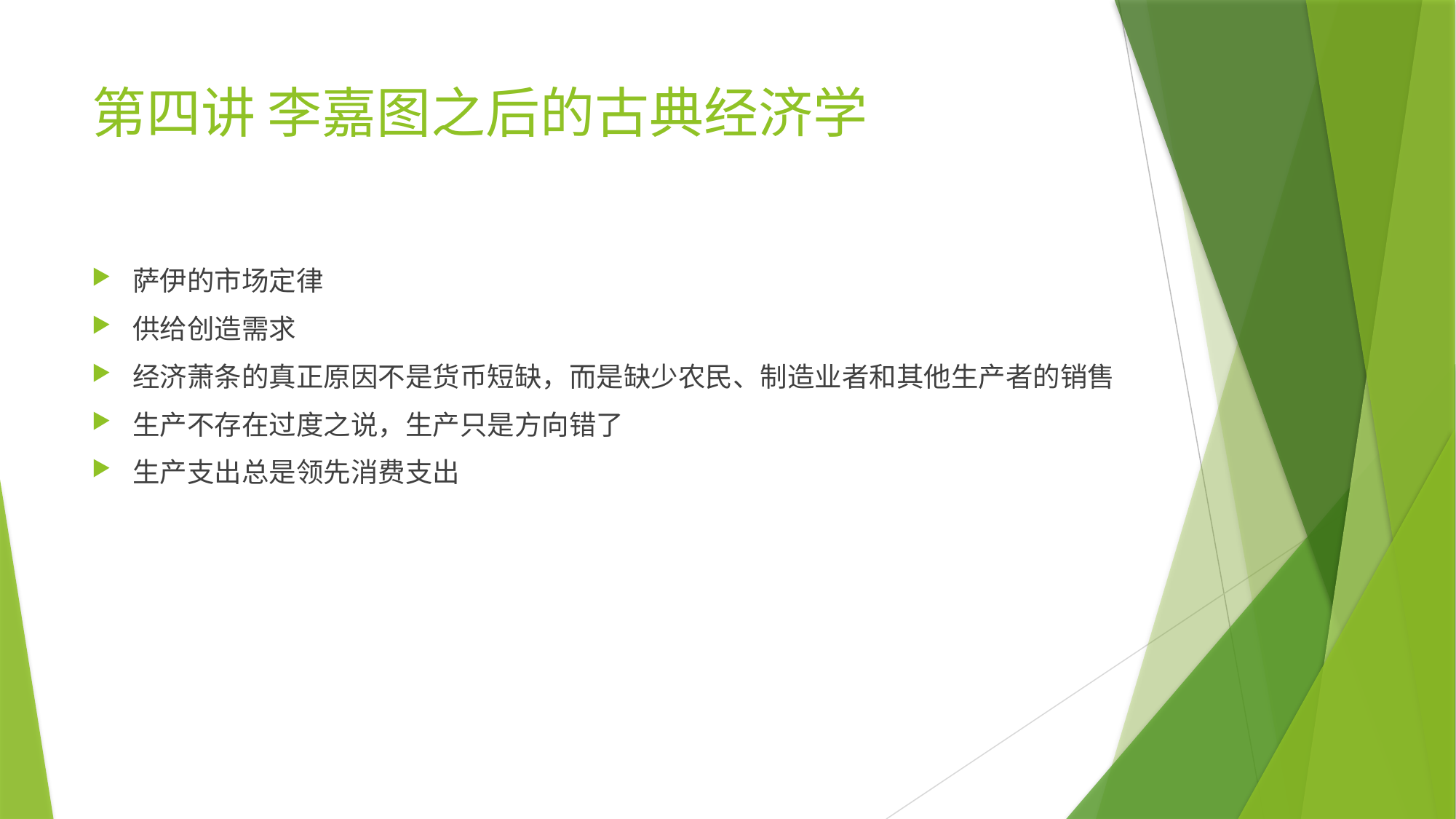

# 第四讲 李嘉图之后的古典经济学
萨伊的市场定律
供给创造需求
经济萧条的真正原因不是货币短缺，而是缺少农民、制造业者和其他生产者的销售
生产不存在过度之说，生产只是方向错了
生产支出总是领先消费支出